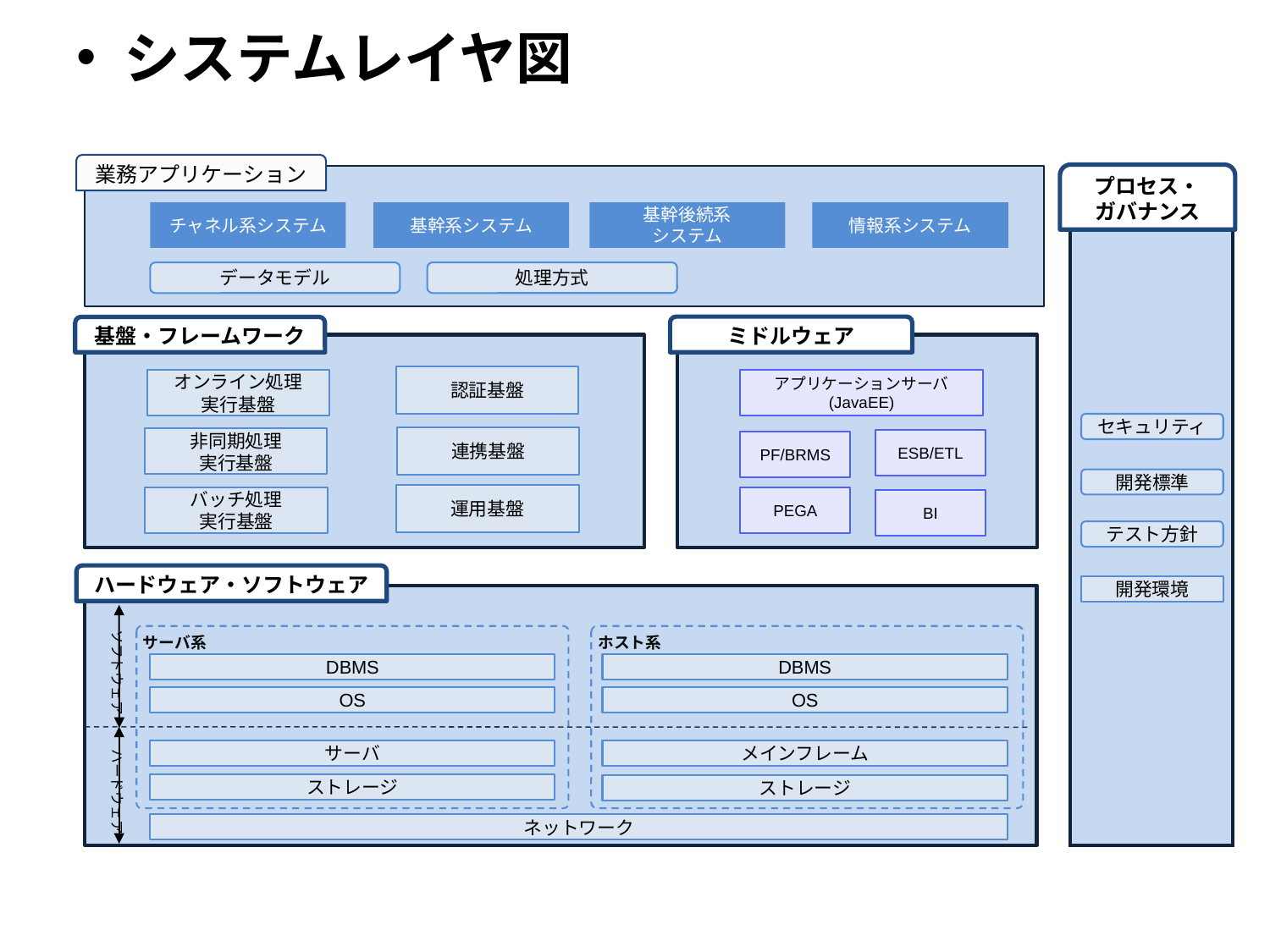

システムレイヤ図
業務アプリケーション
プロセス・
ガバナンス

チャネル系システム
基幹系システム
基幹後続系
システム
情報系システム
データモデル
処理方式
ミドルウェア
基盤・フレームワーク

認証基盤
オンライン処理
実行基盤
アプリケーションサーバ
(JavaEE)
セキュリティ
連携基盤
非同期処理
実行基盤
ESB/ETL
PF/BRMS
開発標準
運用基盤
PEGA
バッチ処理
実行基盤
BI
テスト方針
ハードウェア・ソフトウェア
開発環境

ソフトウェア
サーバ系
ホスト系
DBMS
DBMS
OS
OS
ハードウェア
メインフレーム
サーバ
ストレージ
ストレージ
ネットワーク